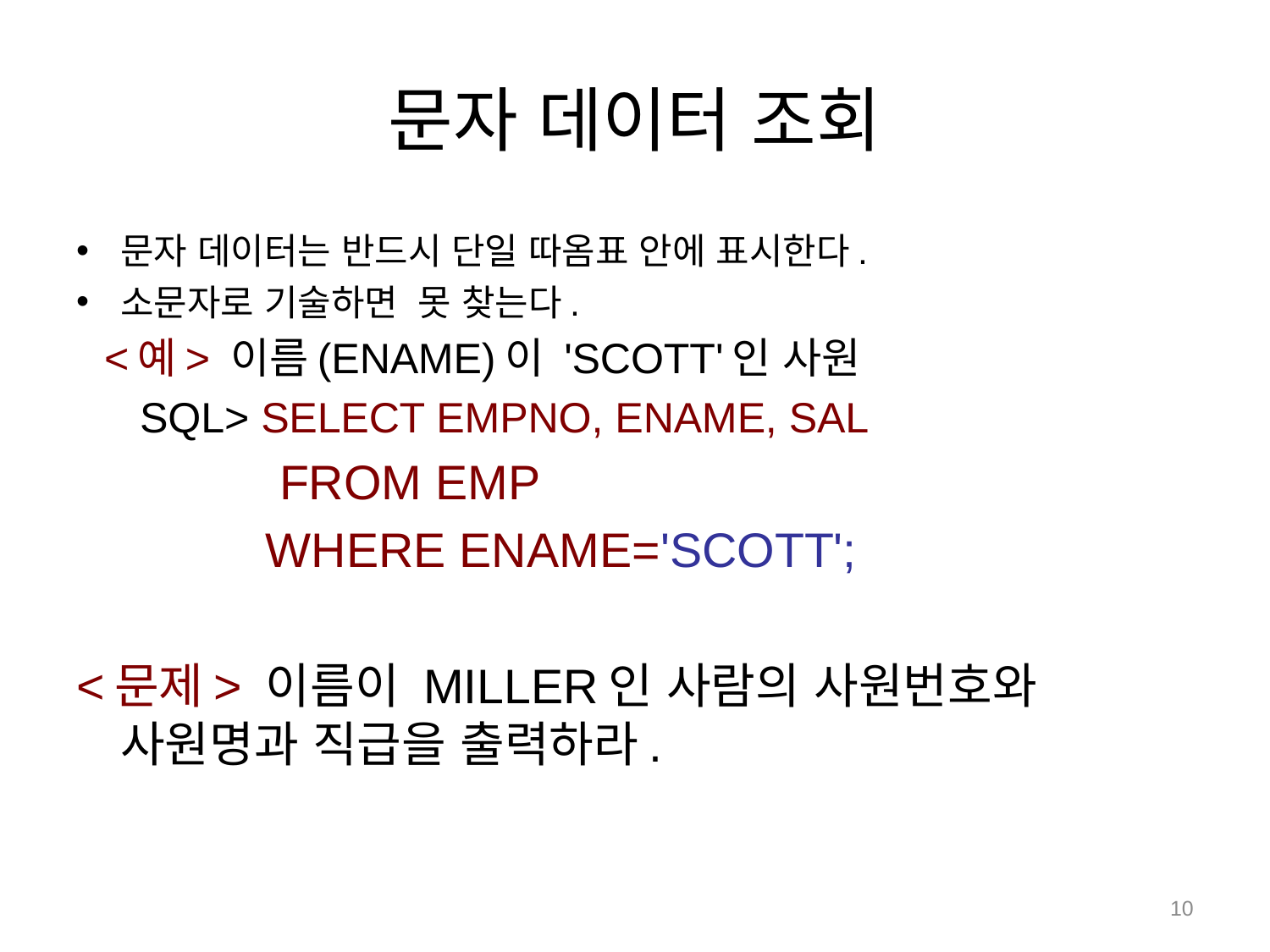

# 문자 데이터 조회
문자 데이터는 반드시 단일 따옴표 안에 표시한다.
소문자로 기술하면  못 찾는다.
 <예> 이름(ENAME)이 'SCOTT'인 사원
    SQL> SELECT EMPNO, ENAME, SAL
               FROM EMP
              WHERE ENAME='SCOTT';

<문제> 이름이 MILLER인 사람의 사원번호와 사원명과 직급을 출력하라.

10